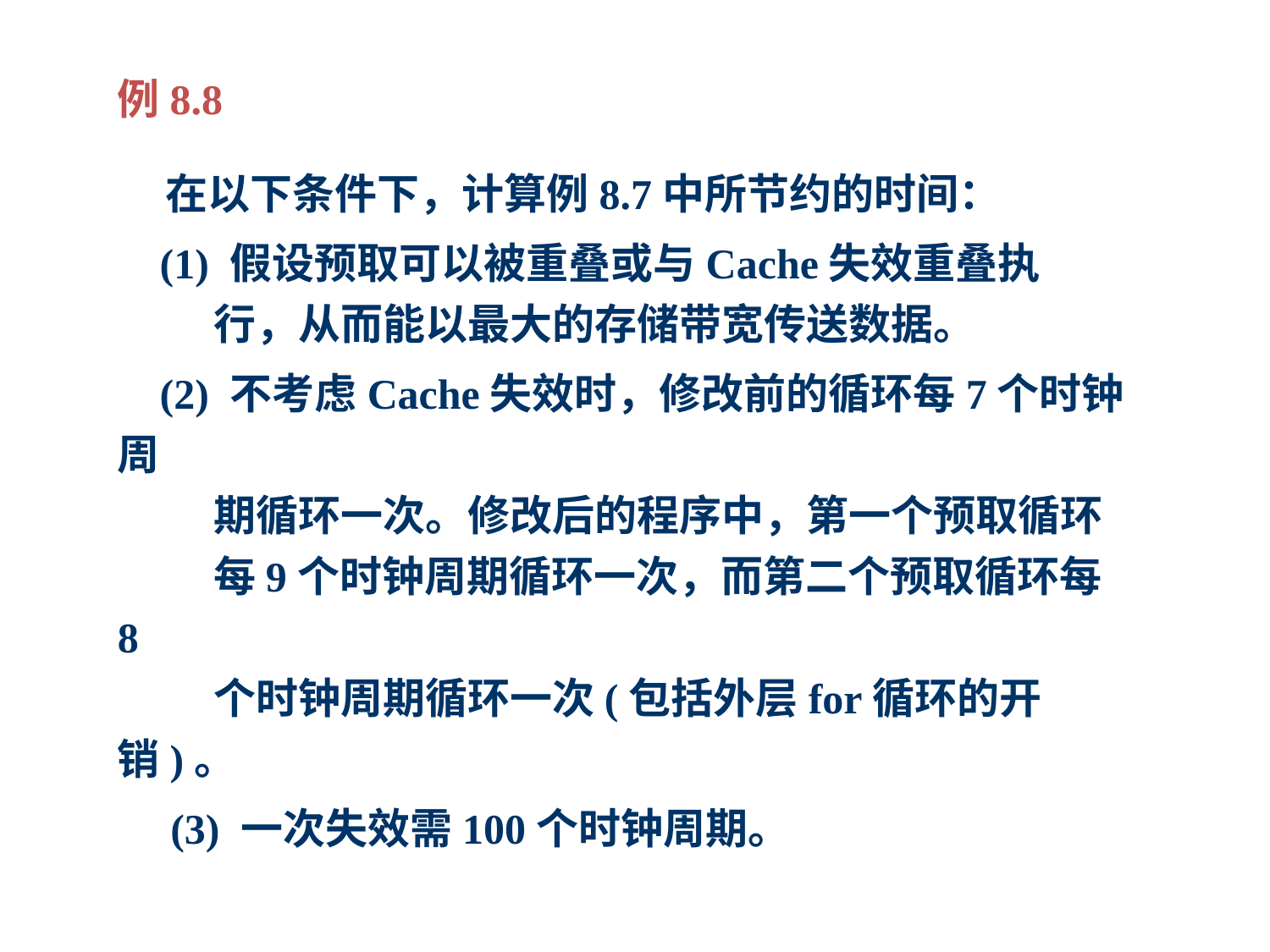

例8.8
    在以下条件下，计算例8.7中所节约的时间：
    (1) 假设预取可以被重叠或与Cache失效重叠执
         行，从而能以最大的存储带宽传送数据。
    (2) 不考虑Cache失效时，修改前的循环每7个时钟周
         期循环一次。修改后的程序中，第一个预取循环
         每9个时钟周期循环一次，而第二个预取循环每8
         个时钟周期循环一次(包括外层for循环的开销)。
     (3) 一次失效需100个时钟周期。